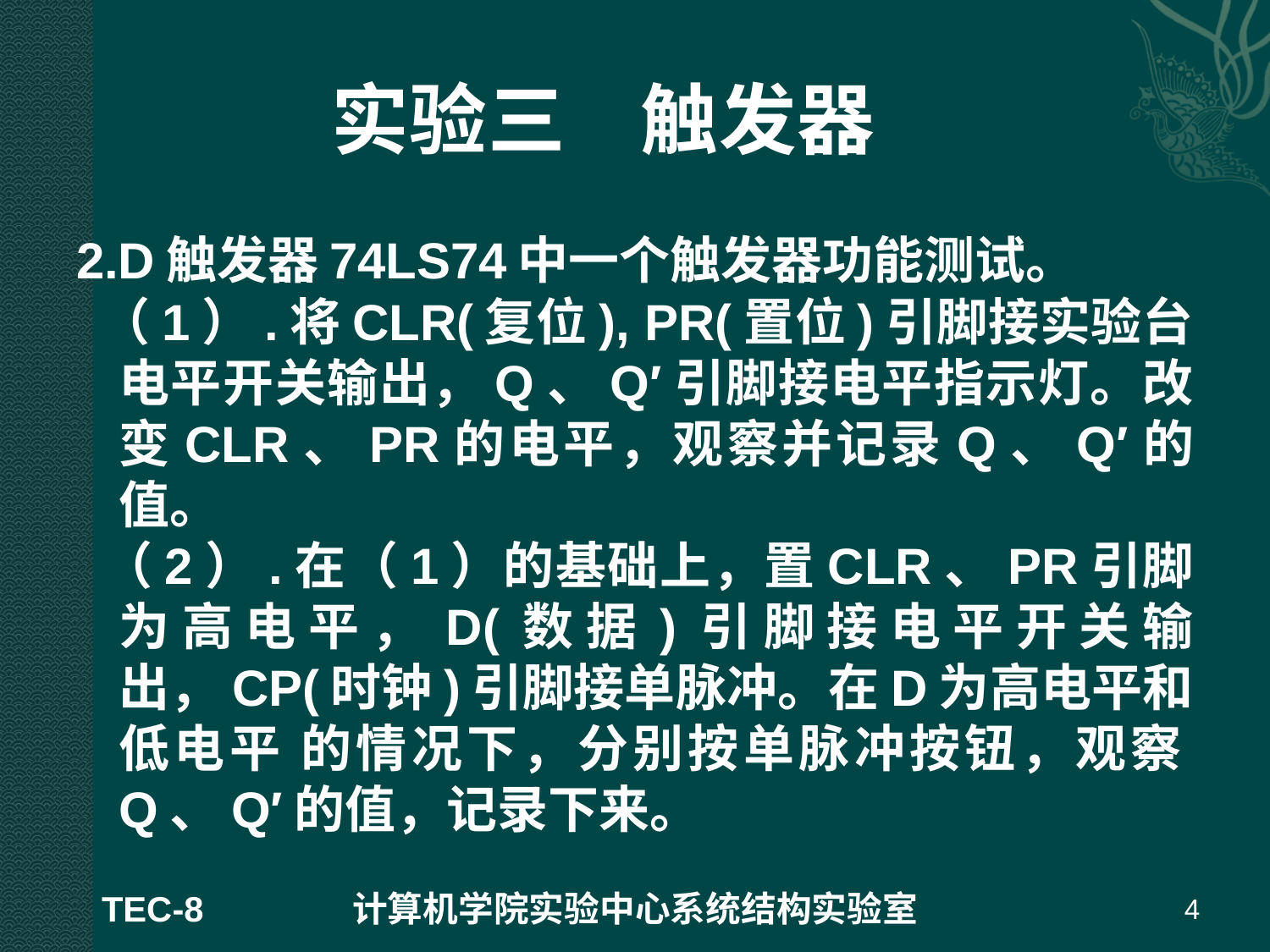

# 实验三    触发器
2.D触发器74LS74中一个触发器功能测试。
 （1）.将CLR(复位), PR(置位)引脚接实验台电平开关输出，Q、Q′引脚接电平指示灯。改变CLR、PR的电平，观察并记录Q、Q′的值。
 （2）.在（1）的基础上，置CLR、PR引脚为高电平，D(数据)引脚接电平开关输出，CP(时钟)引脚接单脉冲。在D为高电平和低电平 的情况下，分别按单脉冲按钮，观察Q、Q′的值，记录下来。

TEC-8
计算机学院实验中心系统结构实验室
4